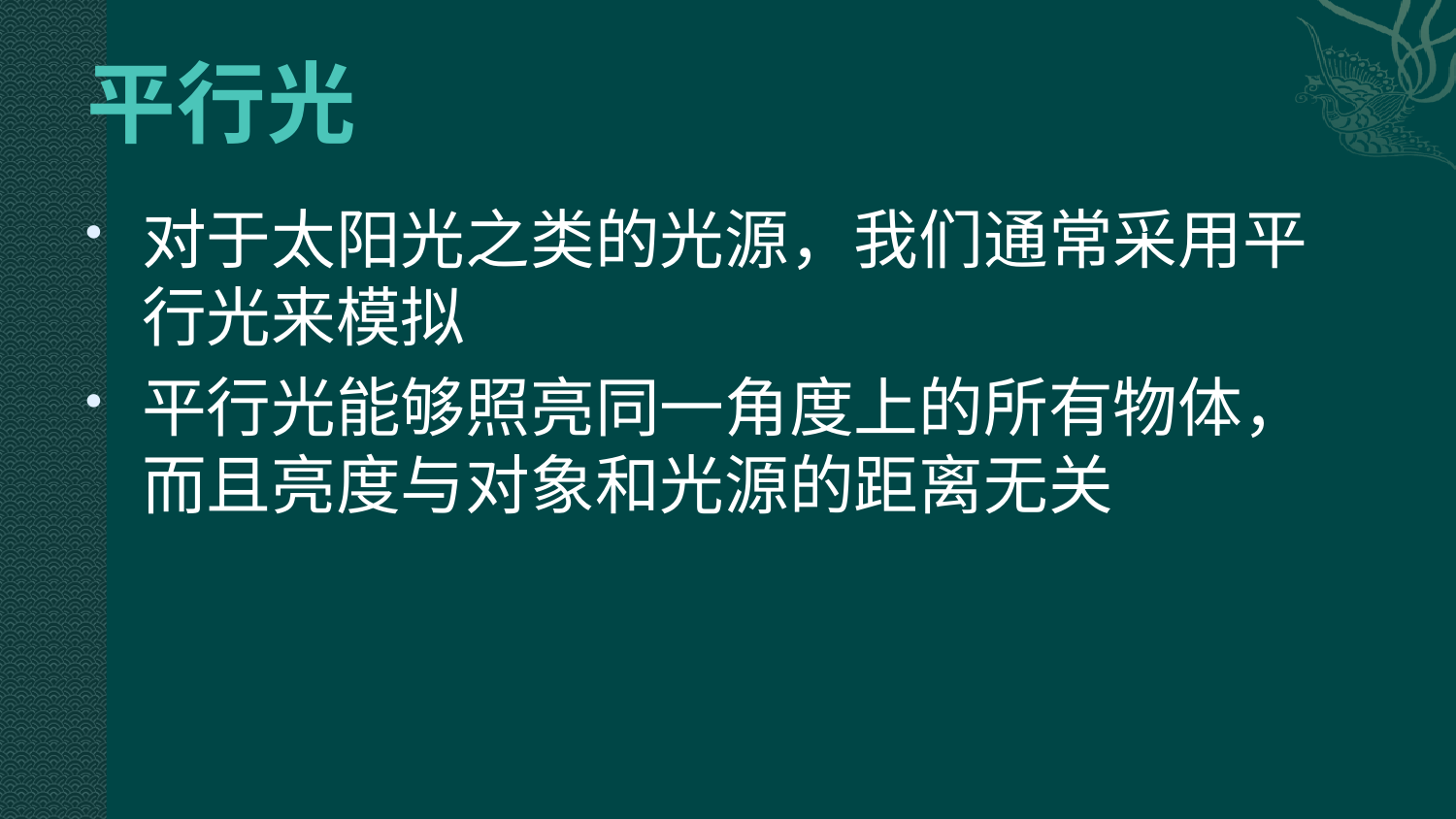

# 平行光
对于太阳光之类的光源，我们通常采用平行光来模拟
平行光能够照亮同一角度上的所有物体，而且亮度与对象和光源的距离无关